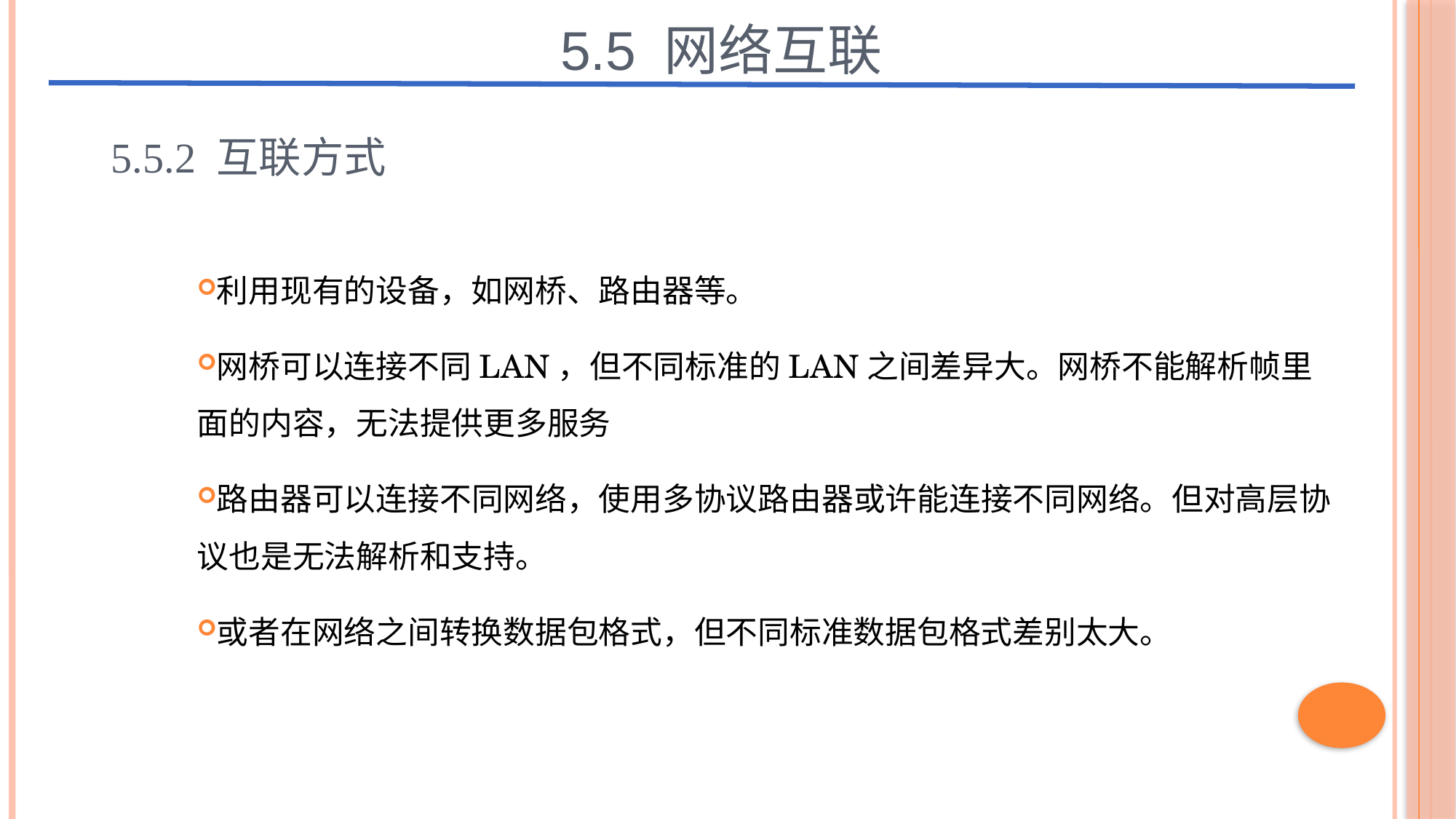

5.5 网络互联
# 5.5.2 互联方式
利用现有的设备，如网桥、路由器等。
网桥可以连接不同LAN，但不同标准的LAN之间差异大。网桥不能解析帧里面的内容，无法提供更多服务
路由器可以连接不同网络，使用多协议路由器或许能连接不同网络。但对高层协议也是无法解析和支持。
或者在网络之间转换数据包格式，但不同标准数据包格式差别太大。